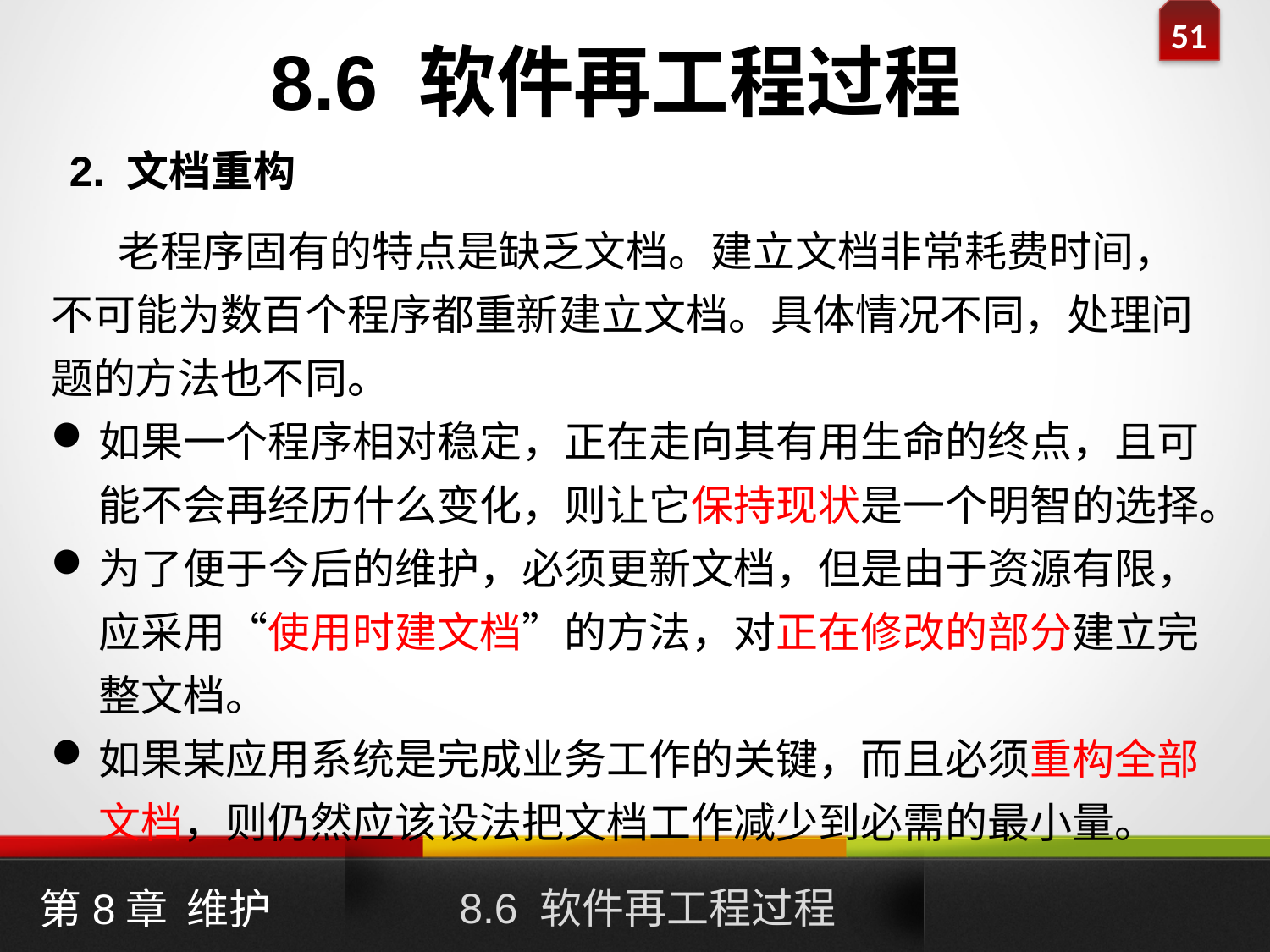

8.6 软件再工程过程
2. 文档重构
      老程序固有的特点是缺乏文档。建立文档非常耗费时间，不可能为数百个程序都重新建立文档。具体情况不同，处理问题的方法也不同。
如果一个程序相对稳定，正在走向其有用生命的终点，且可能不会再经历什么变化，则让它保持现状是一个明智的选择。
为了便于今后的维护，必须更新文档，但是由于资源有限，应采用“使用时建文档”的方法，对正在修改的部分建立完整文档。
如果某应用系统是完成业务工作的关键，而且必须重构全部文档，则仍然应该设法把文档工作减少到必需的最小量。
8.6 软件再工程过程